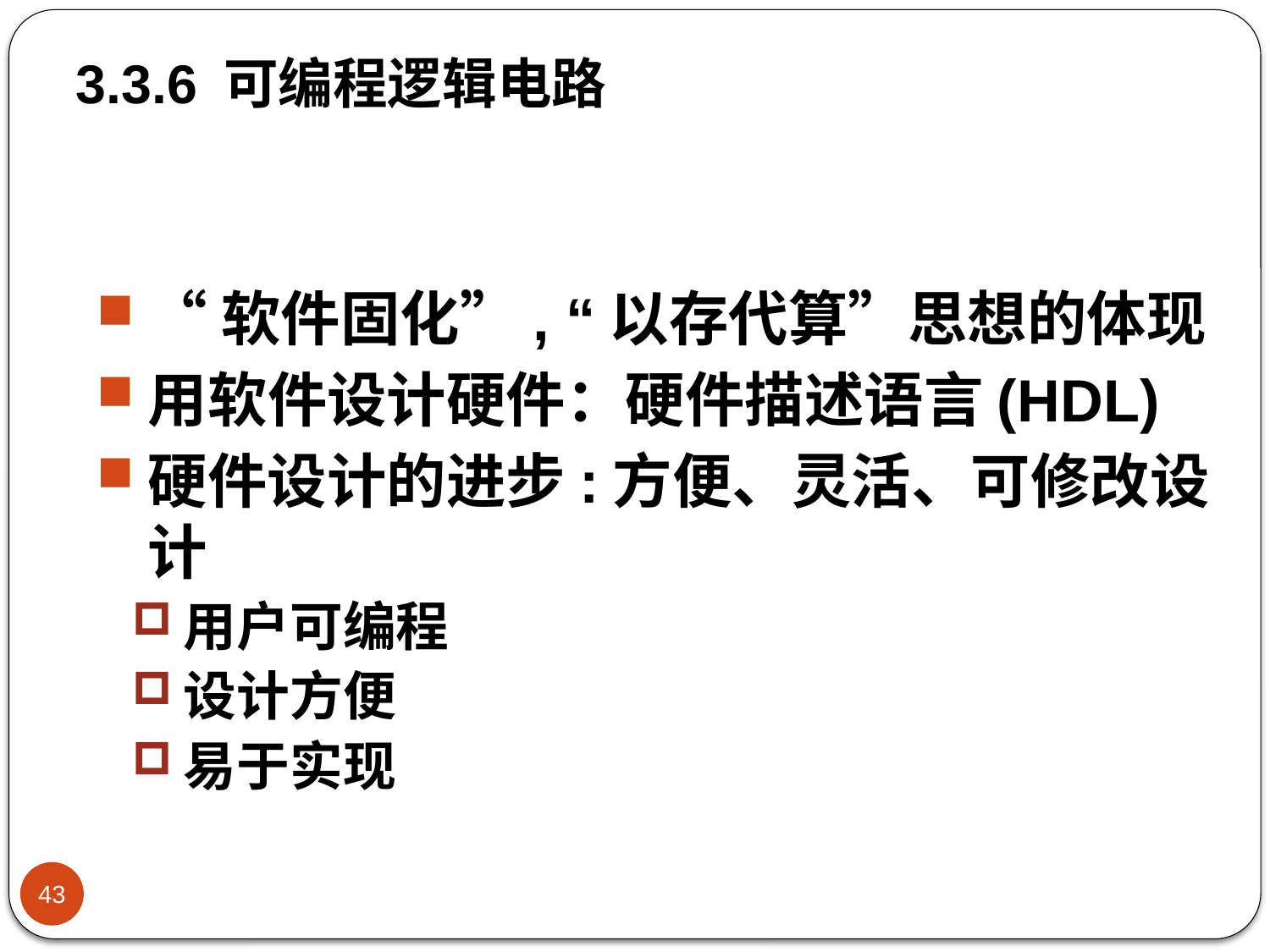

3.3.6 可编程逻辑电路
“软件固化”, “以存代算”思想的体现
用软件设计硬件：硬件描述语言(HDL)
硬件设计的进步:方便、灵活、可修改设计
用户可编程
设计方便
易于实现
43